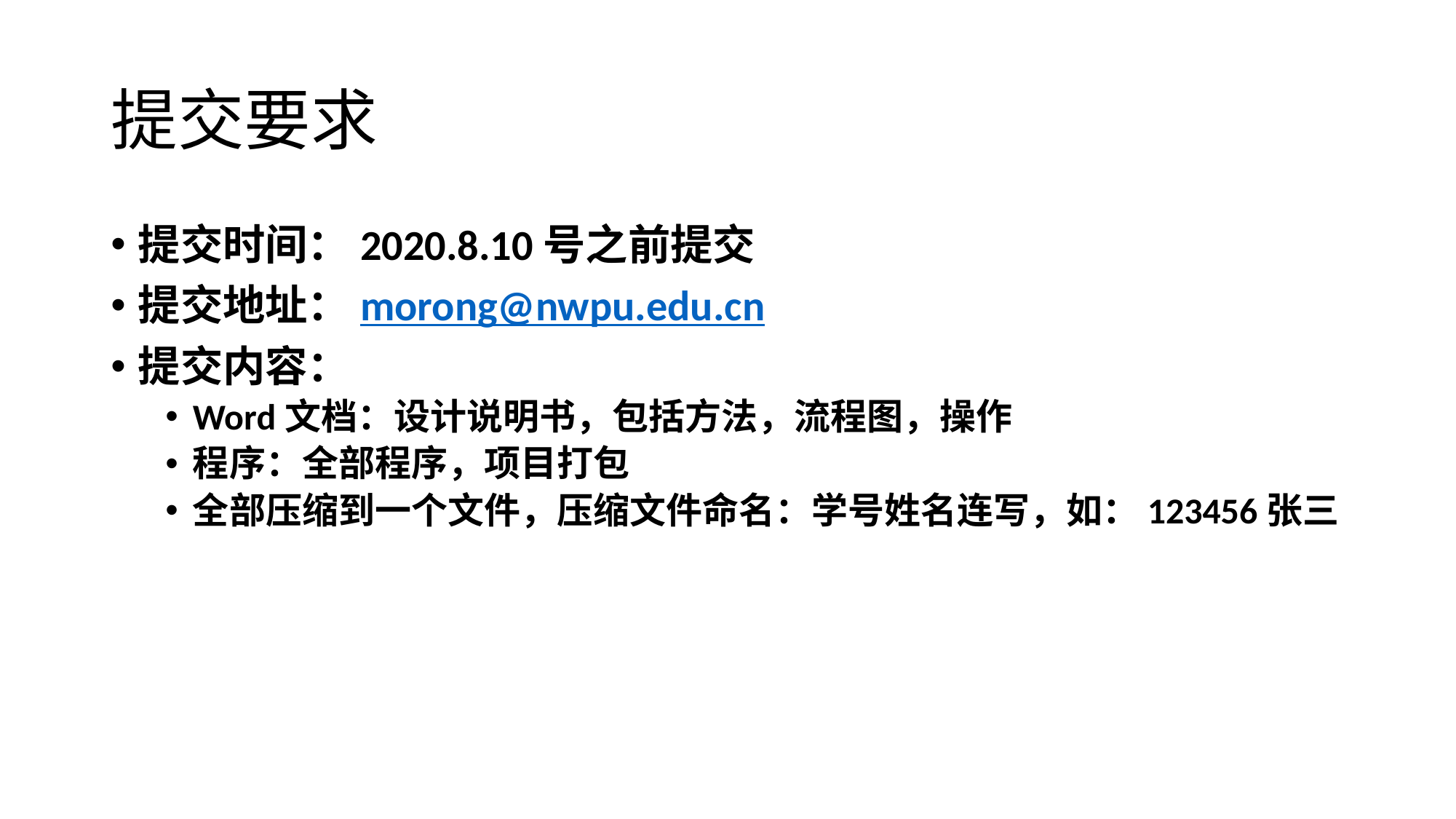

# 提交要求
提交时间：2020.8.10号之前提交
提交地址：morong@nwpu.edu.cn
提交内容：
Word文档：设计说明书，包括方法，流程图，操作
程序：全部程序，项目打包
全部压缩到一个文件，压缩文件命名：学号姓名连写，如：123456张三